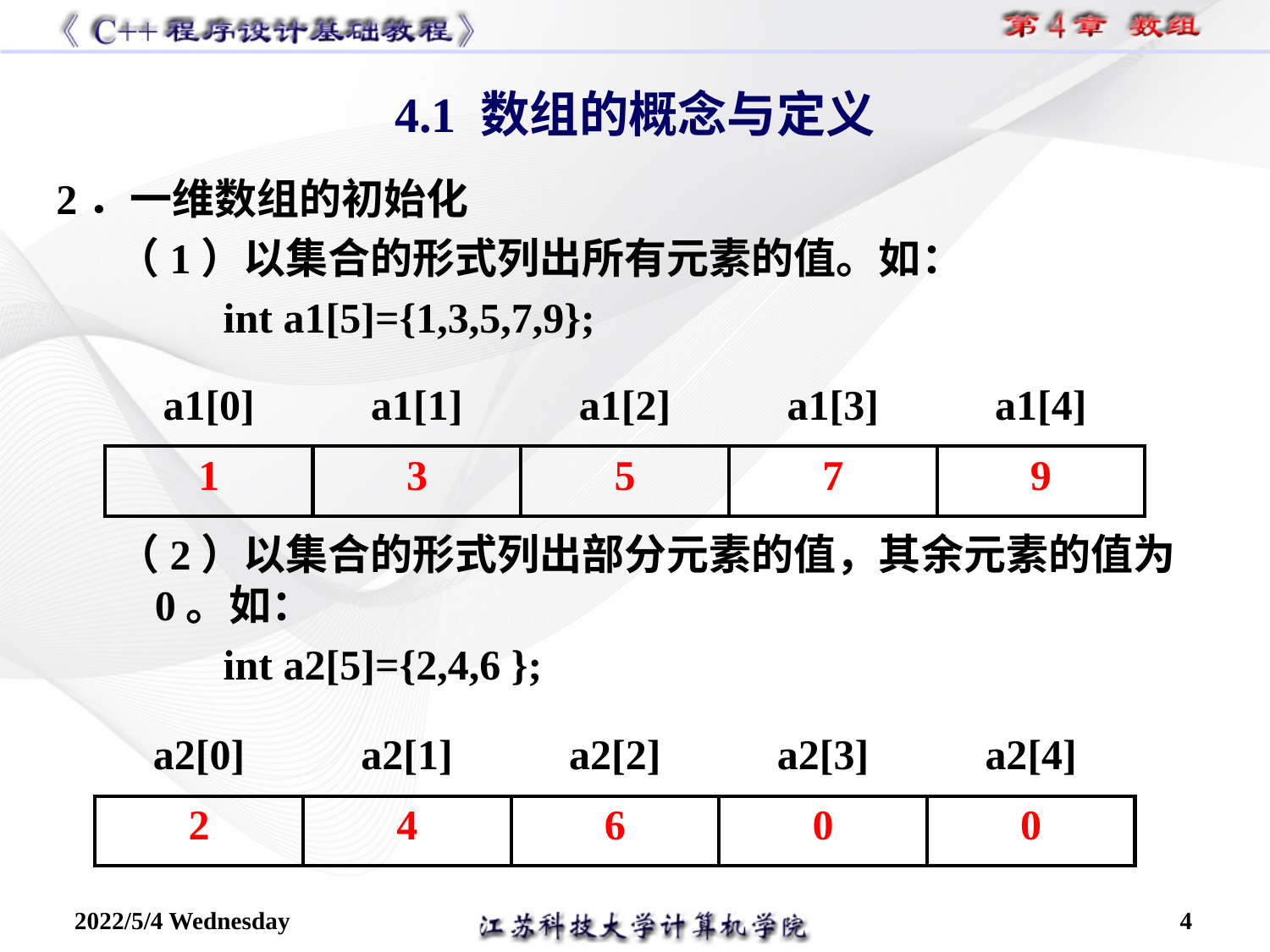

4.1 数组的概念与定义
2．一维数组的初始化
（1）以集合的形式列出所有元素的值。如：
          int a1[5]={1,3,5,7,9};

（2）以集合的形式列出部分元素的值，其余元素的值为0。如：
          int a2[5]={2,4,6 };
| a1[0] | a1[1] | a1[2] | a1[3] | a1[4] |
| --- | --- | --- | --- | --- |
| 1 | 3 | 5 | 7 | 9 |
| a2[0] | a2[1] | a2[2] | a2[3] | a2[4] |
| --- | --- | --- | --- | --- |
| 2 | 4 | 6 | 0 | 0 |